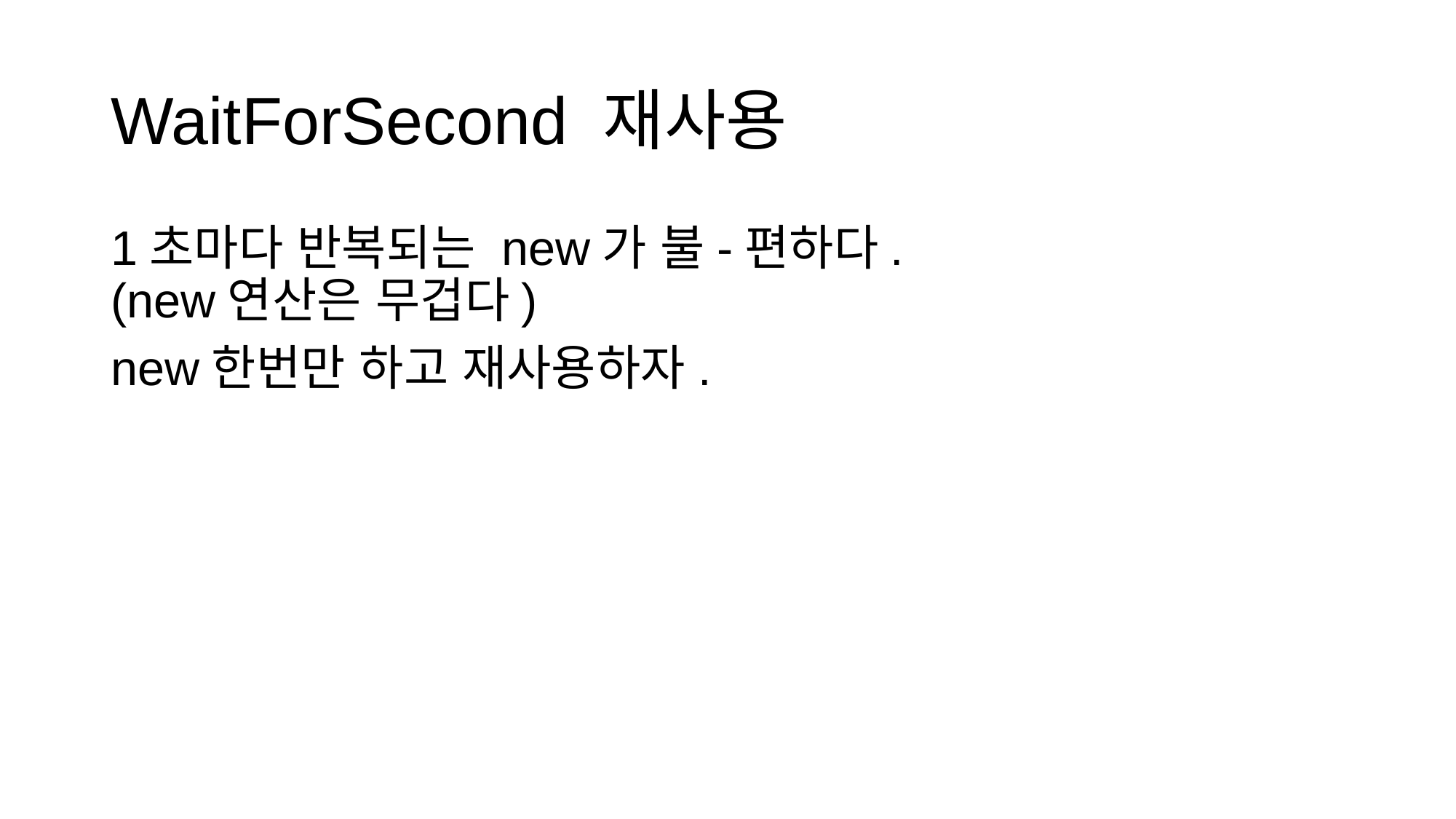

# WaitForSecond 재사용
1초마다 반복되는 new가 불-편하다.
(new연산은 무겁다)
new한번만 하고 재사용하자.